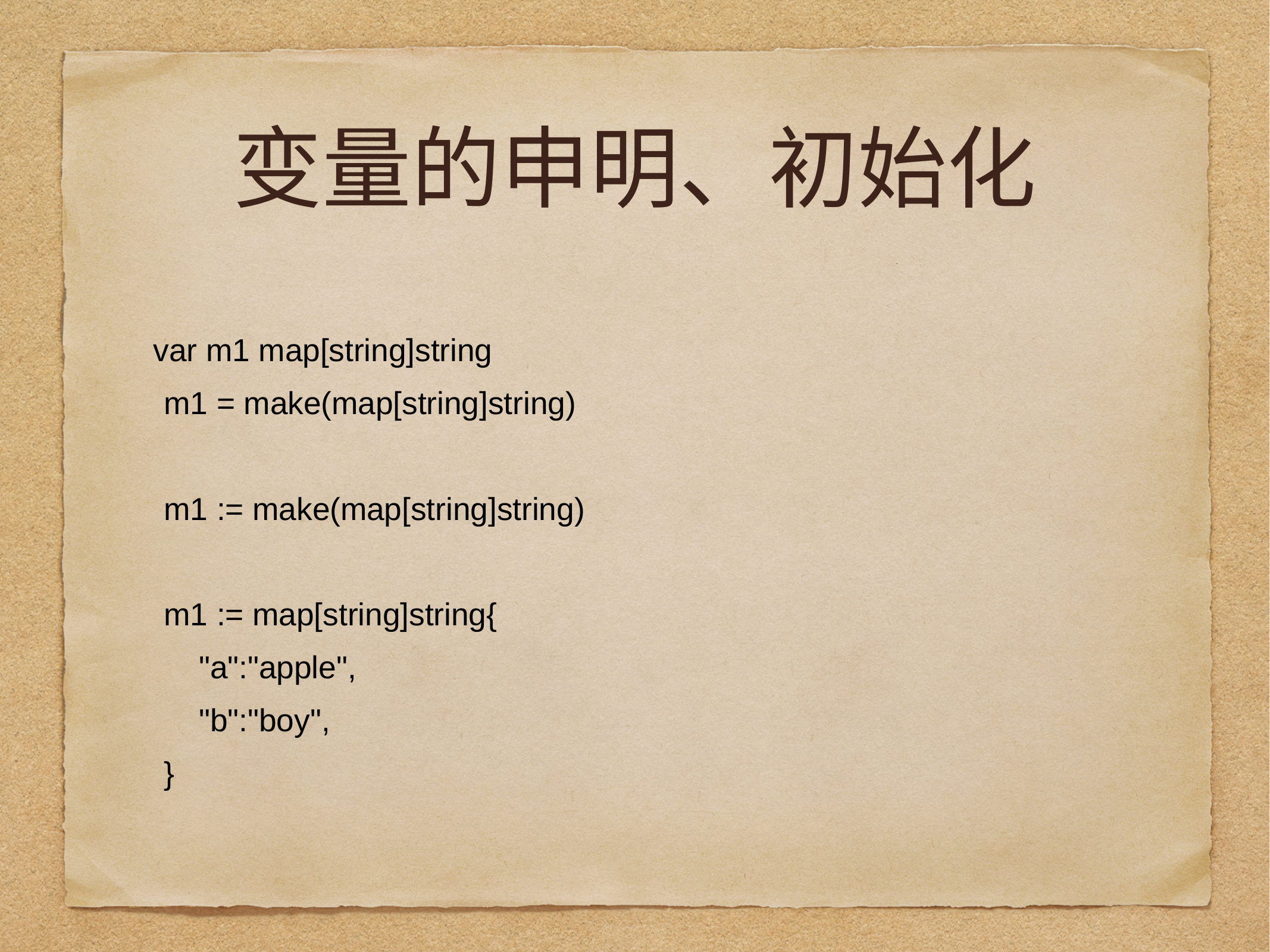

# 变量的申明、初始化
    var m1 map[string]string
    m1 = make(map[string]string)

    m1 := make(map[string]string)

    m1 := map[string]string{
        "a":"apple",
        "b":"boy",
    }